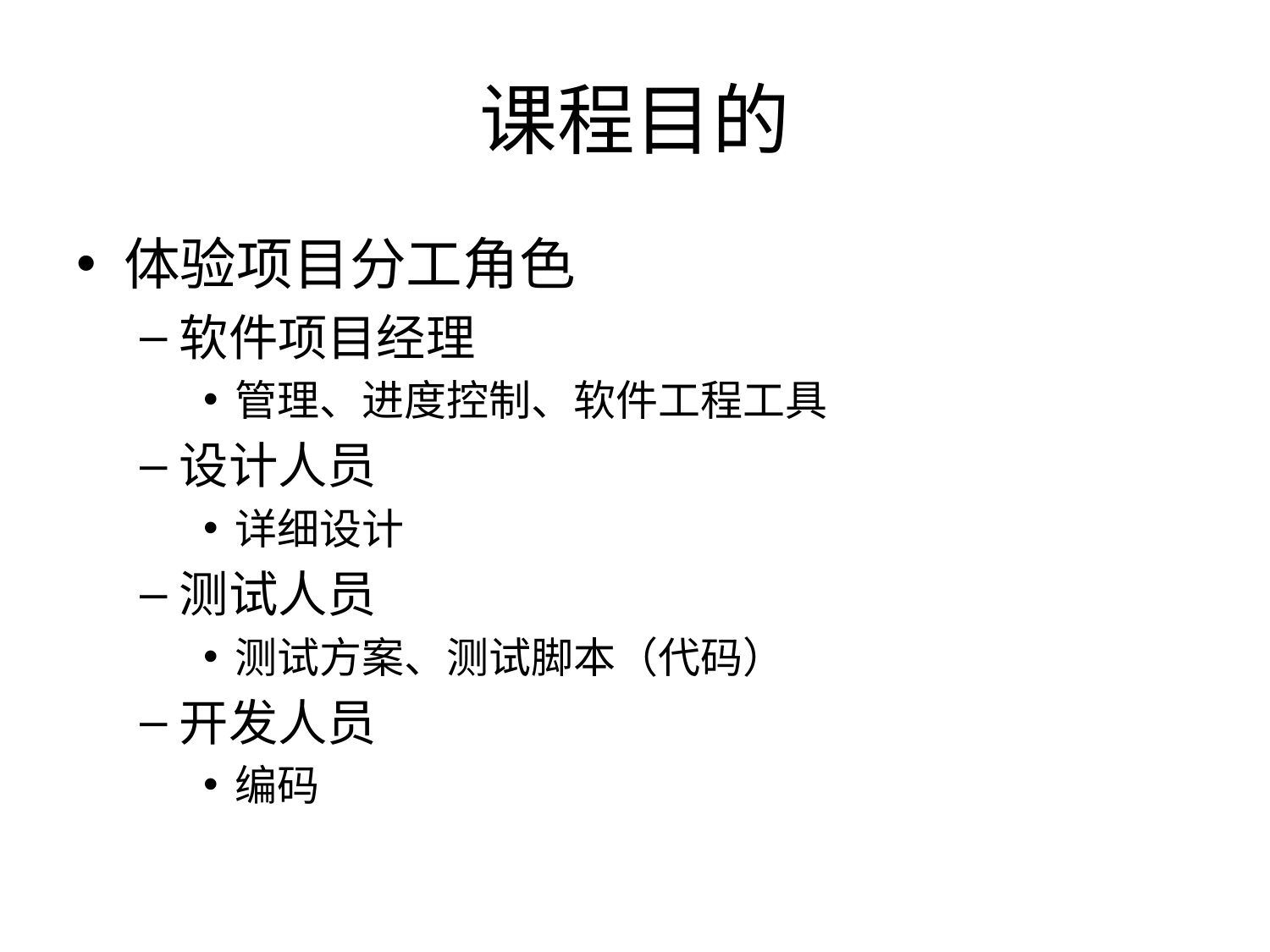

# 课程目的
体验项目分工角色
软件项目经理
管理、进度控制、软件工程工具
设计人员
详细设计
测试人员
测试方案、测试脚本（代码）
开发人员
编码